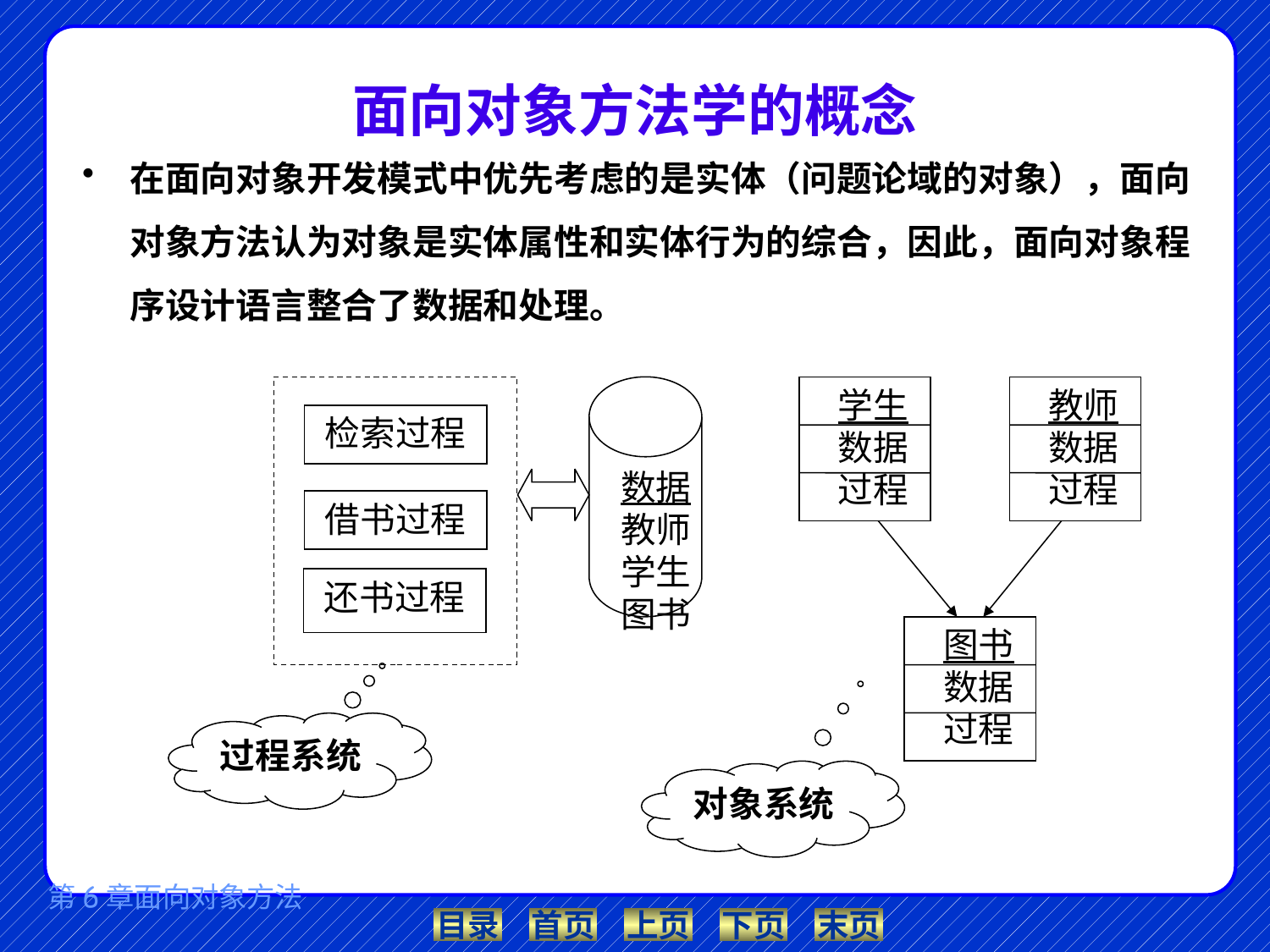

# 面向对象方法学的概念
在面向对象开发模式中优先考虑的是实体（问题论域的对象），面向对象方法认为对象是实体属性和实体行为的综合，因此，面向对象程序设计语言整合了数据和处理。

检索过程
借书过程
还书过程

数据
教师
学生
图书

学生
数据
过程

教师
数据
过程

图书
数据
过程
过程系统
对象系统
第6章面向对象方法